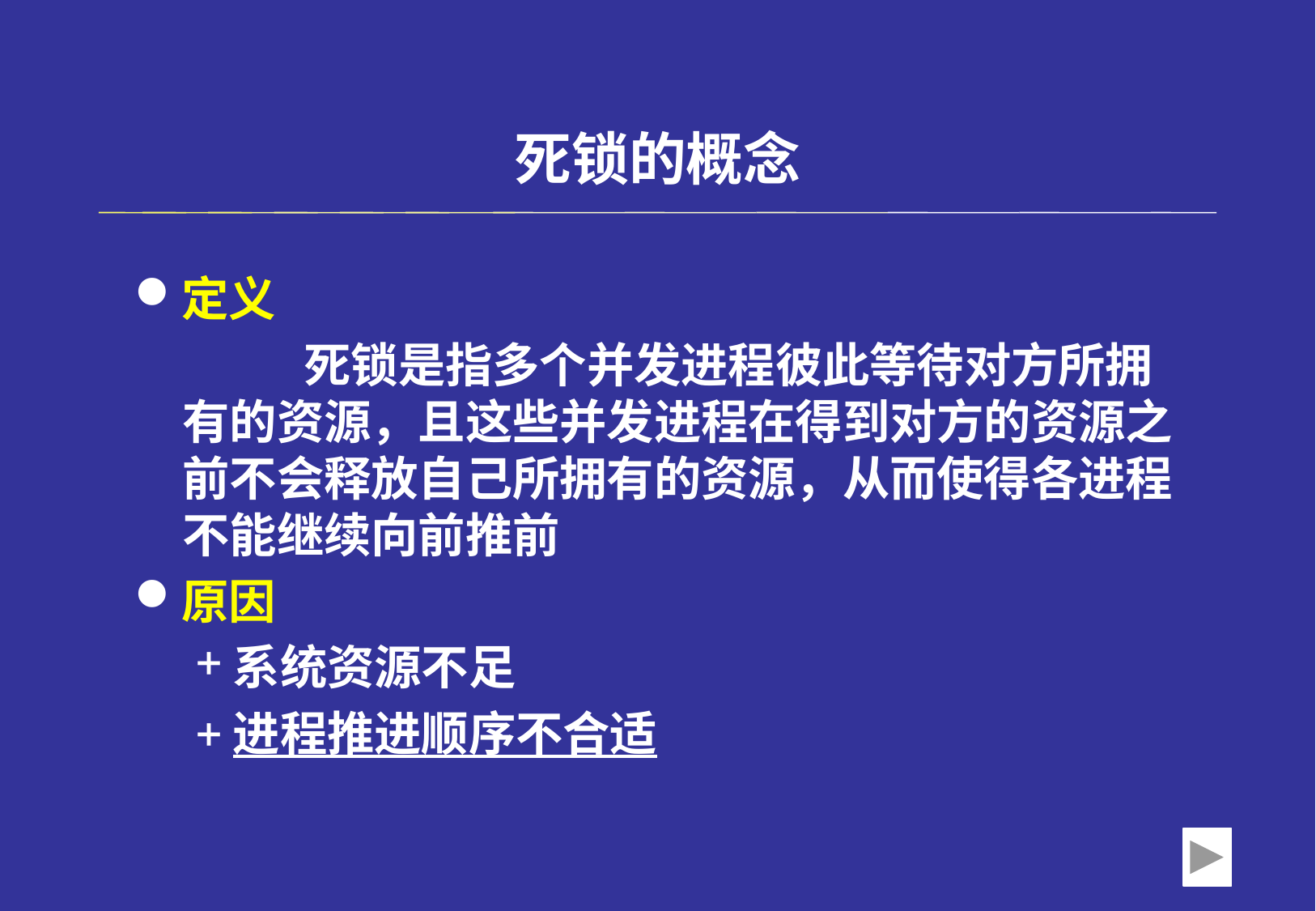

# 死锁的概念
定义
	死锁是指多个并发进程彼此等待对方所拥有的资源，且这些并发进程在得到对方的资源之前不会释放自己所拥有的资源，从而使得各进程不能继续向前推前
原因
系统资源不足
进程推进顺序不合适